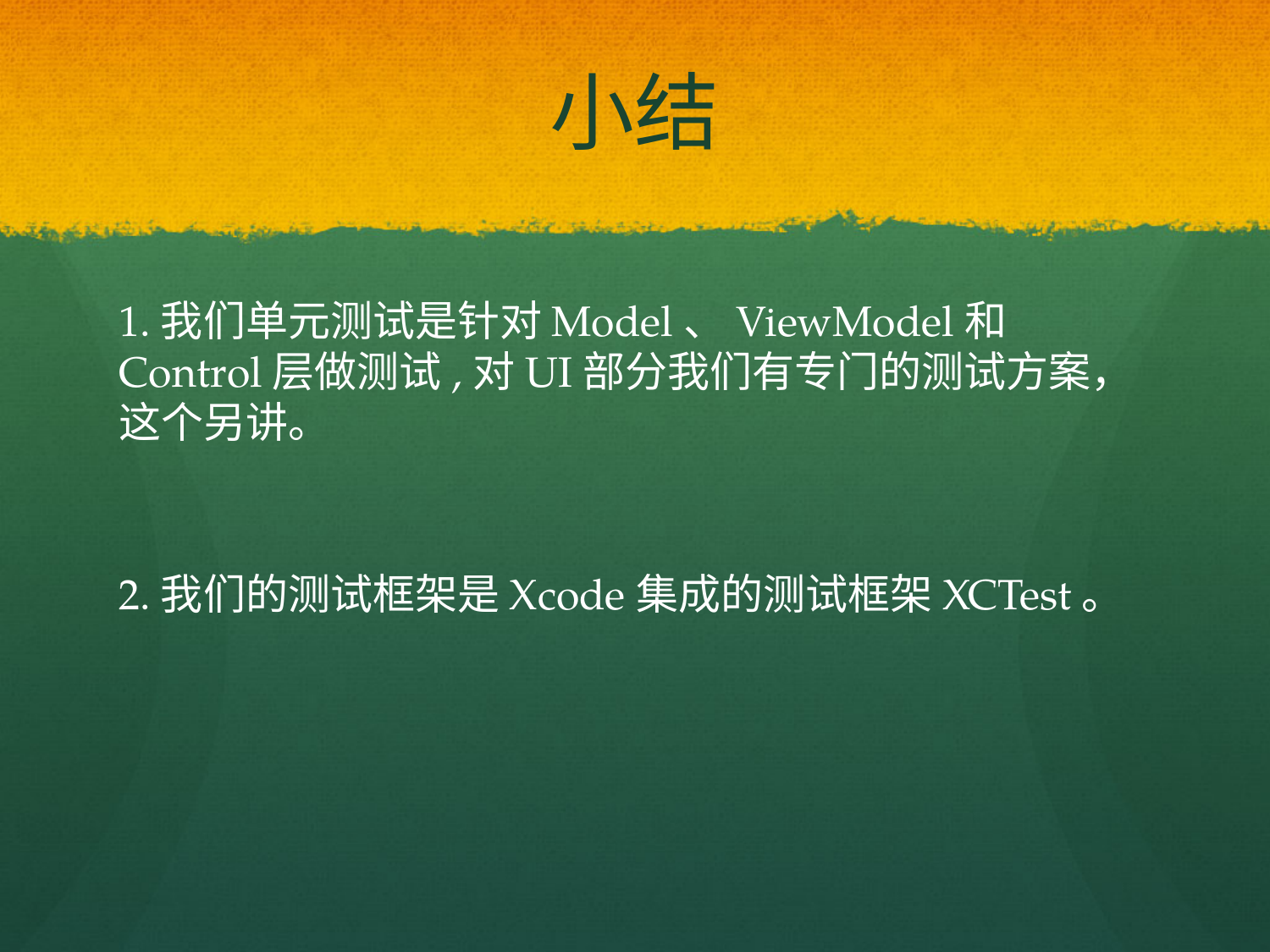

# 小结
1.我们单元测试是针对Model、ViewModel和Control层做测试,对UI部分我们有专门的测试方案，这个另讲。

2.我们的测试框架是Xcode集成的测试框架XCTest。